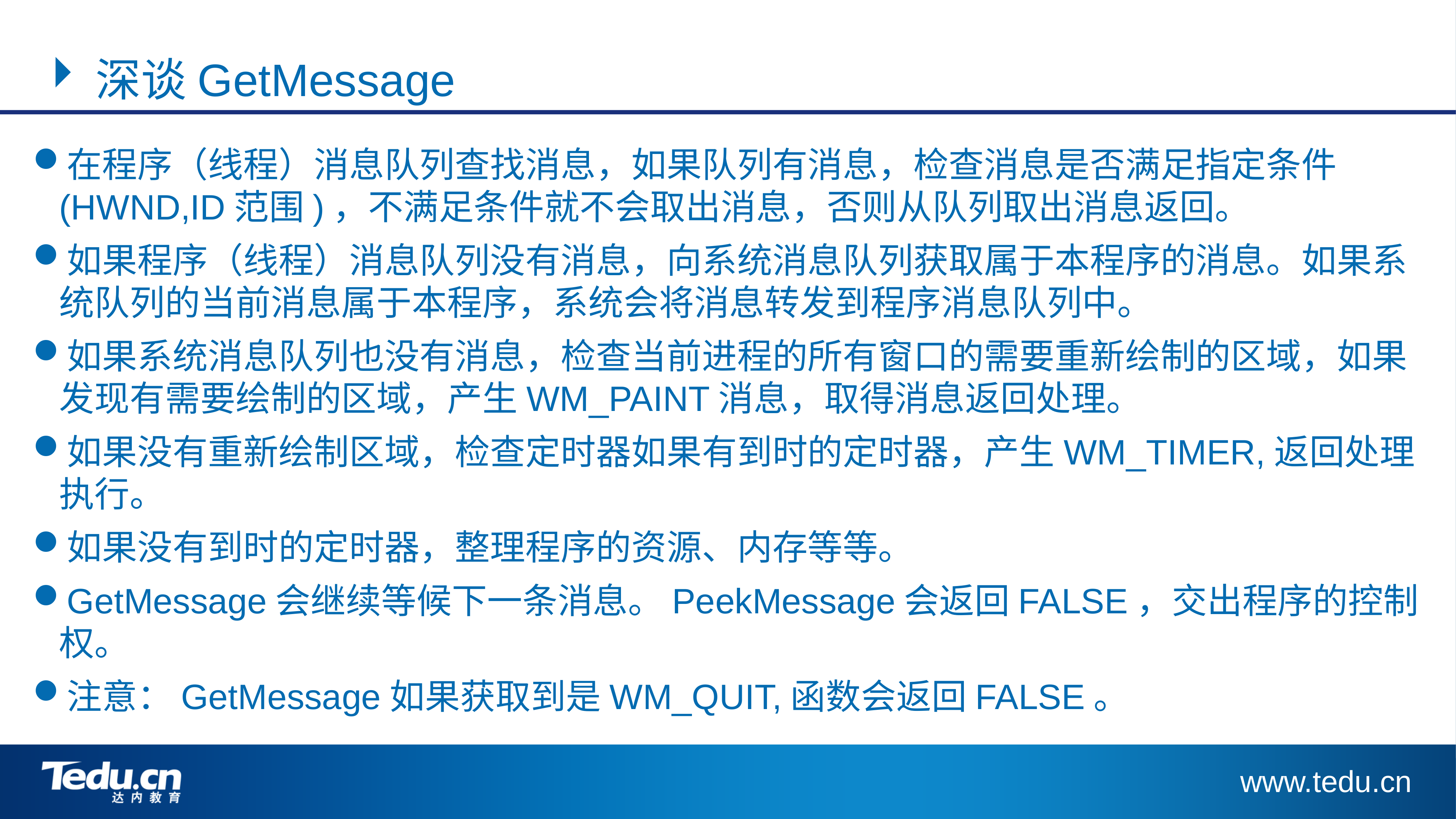

深谈GetMessage
在程序（线程）消息队列查找消息，如果队列有消息，检查消息是否满足指定条件(HWND,ID范围)，不满足条件就不会取出消息，否则从队列取出消息返回。
如果程序（线程）消息队列没有消息，向系统消息队列获取属于本程序的消息。如果系统队列的当前消息属于本程序，系统会将消息转发到程序消息队列中。
如果系统消息队列也没有消息，检查当前进程的所有窗口的需要重新绘制的区域，如果发现有需要绘制的区域，产生WM_PAINT消息，取得消息返回处理。
如果没有重新绘制区域，检查定时器如果有到时的定时器，产生WM_TIMER,返回处理执行。
如果没有到时的定时器，整理程序的资源、内存等等。
GetMessage会继续等候下一条消息。PeekMessage会返回FALSE，交出程序的控制权。
注意：GetMessage如果获取到是WM_QUIT,函数会返回FALSE。